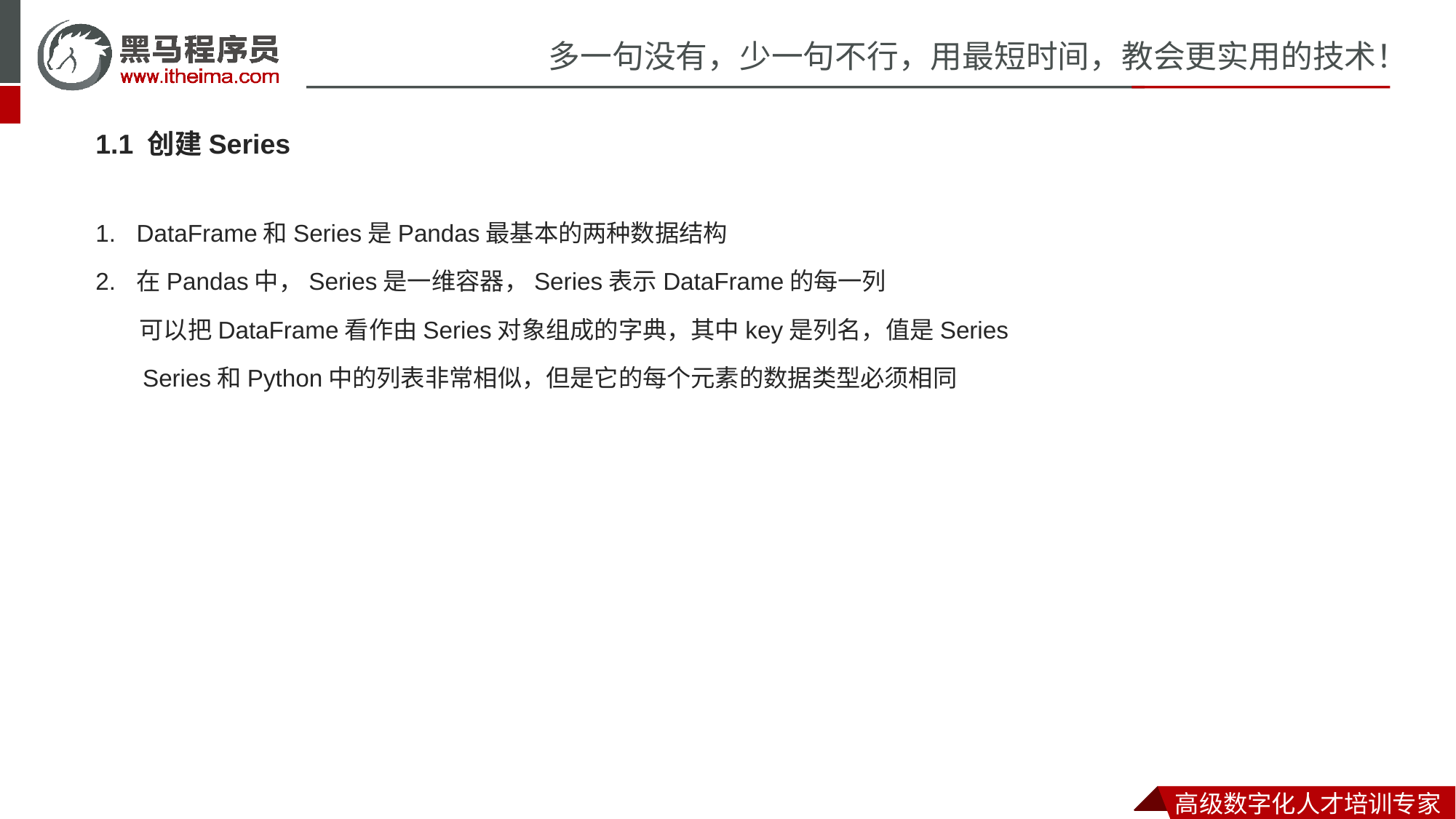

1.1 创建Series
DataFrame和Series是Pandas最基本的两种数据结构
在Pandas中，Series是一维容器，Series表示DataFrame的每一列
       可以把DataFrame看作由Series对象组成的字典，其中key是列名，值是Series
       Series和Python中的列表非常相似，但是它的每个元素的数据类型必须相同